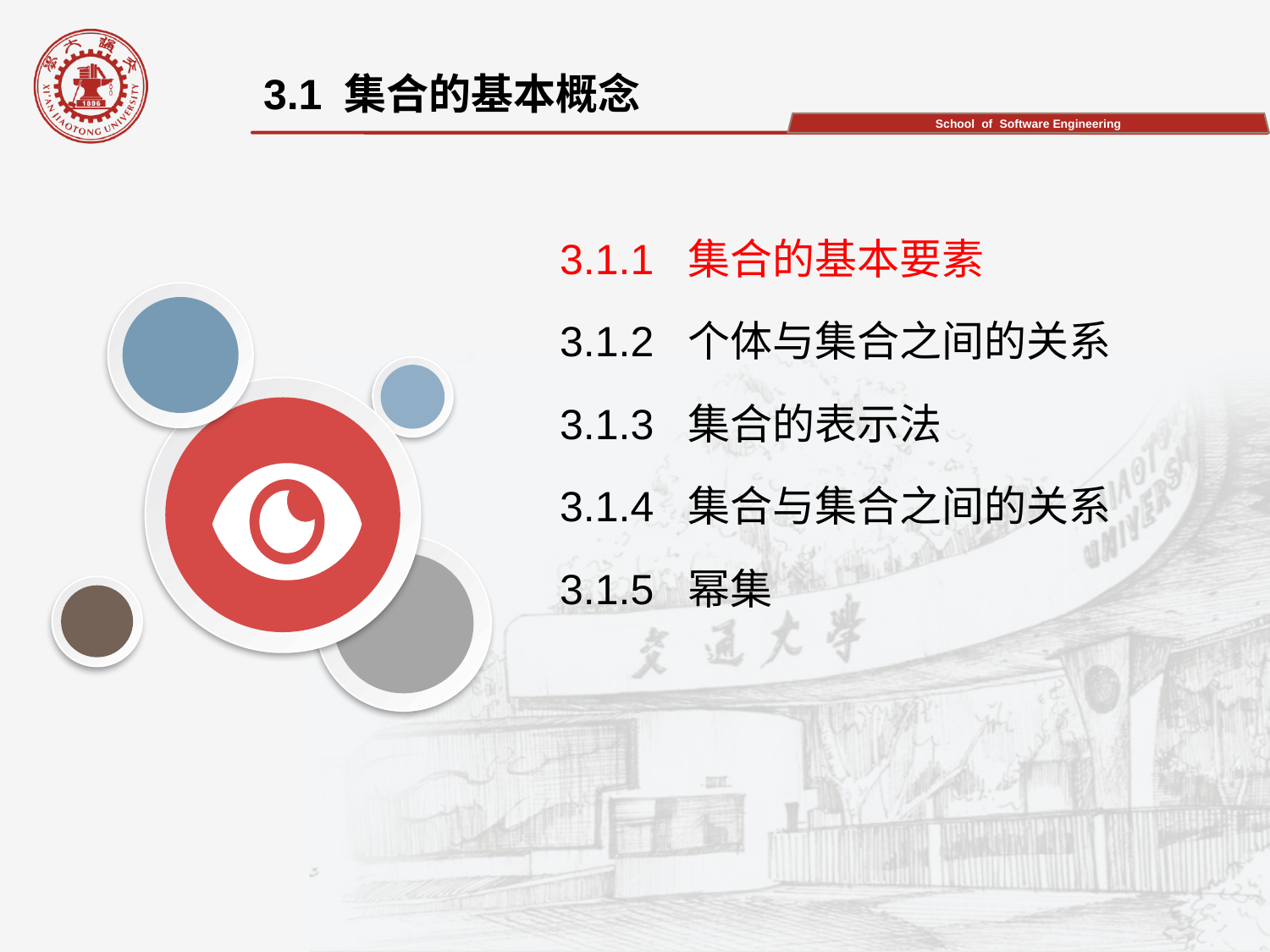

3.1 集合的基本概念
3.1.1  集合的基本要素
3.1.2  个体与集合之间的关系
3.1.3  集合的表示法
3.1.4  集合与集合之间的关系
3.1.5  幂集